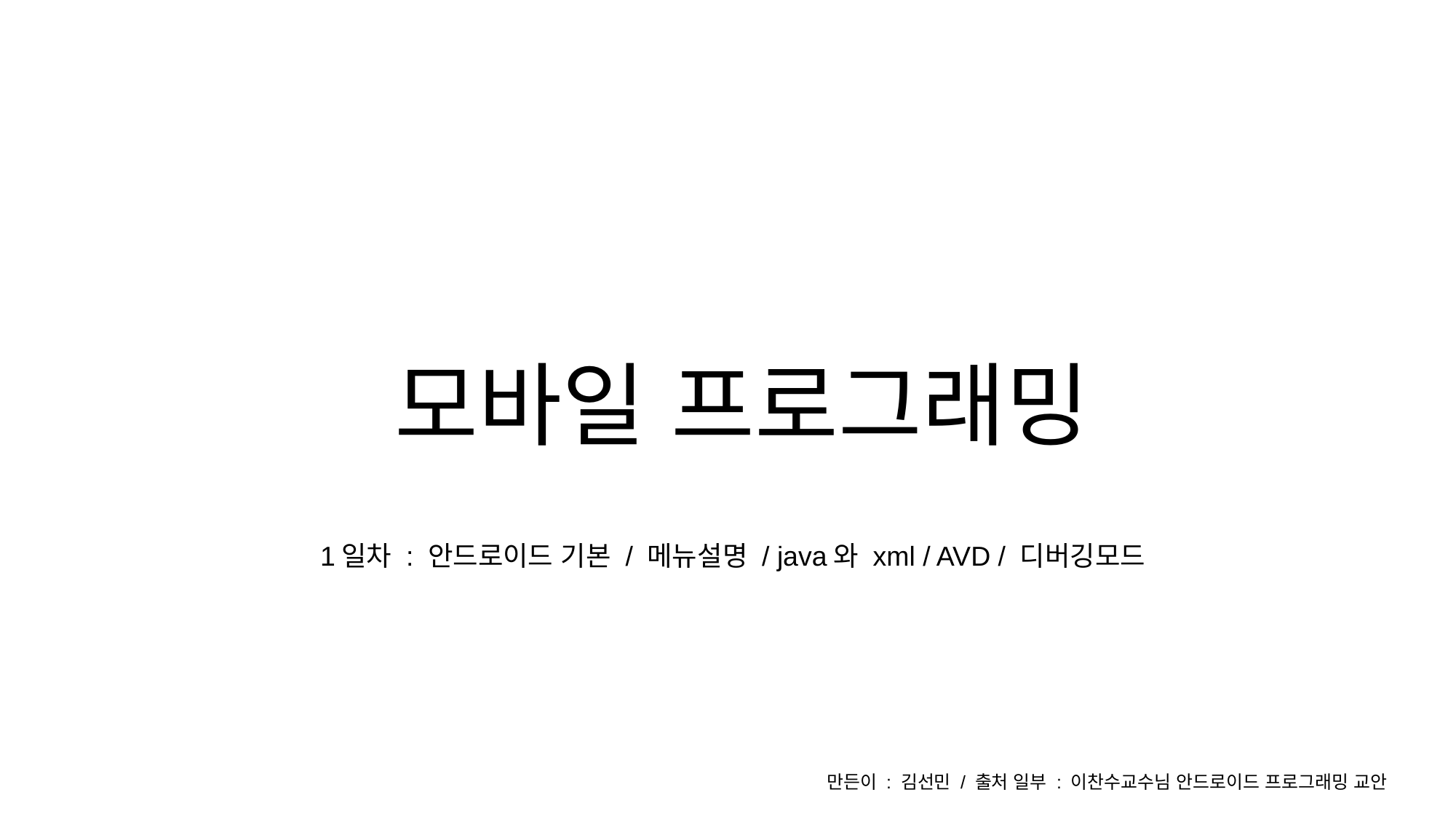

# 모바일 프로그래밍
1일차 : 안드로이드 기본 / 메뉴설명 / java와 xml / AVD / 디버깅모드
만든이 : 김선민 / 출처 일부 : 이찬수교수님 안드로이드 프로그래밍 교안